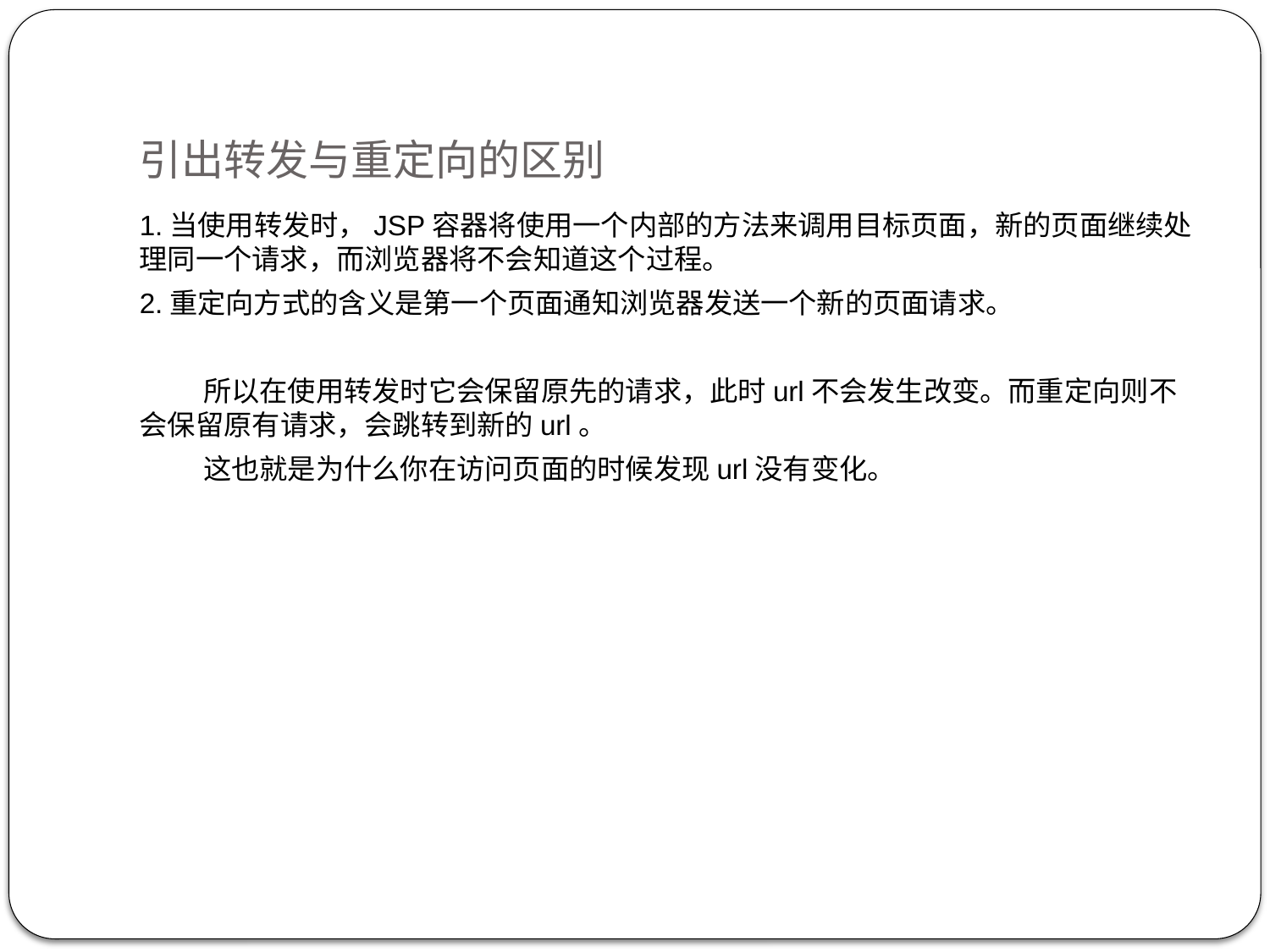

# 引出转发与重定向的区别
1.当使用转发时，JSP容器将使用一个内部的方法来调用目标页面，新的页面继续处理同一个请求，而浏览器将不会知道这个过程。
2.重定向方式的含义是第一个页面通知浏览器发送一个新的页面请求。

         所以在使用转发时它会保留原先的请求，此时url不会发生改变。而重定向则不会保留原有请求，会跳转到新的url。
         这也就是为什么你在访问页面的时候发现url没有变化。